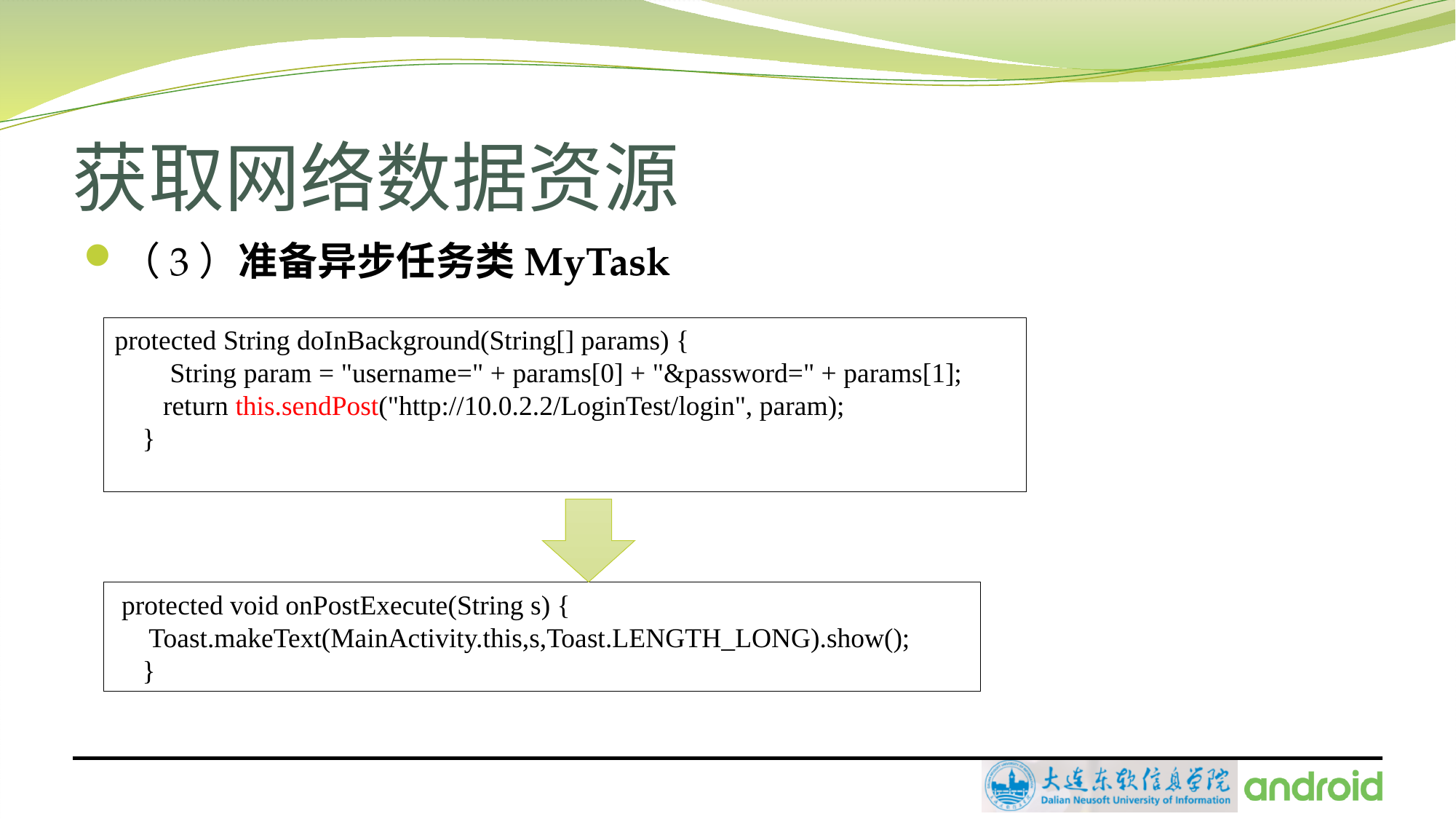

# 获取网络数据资源
（3）准备异步任务类MyTask
protected String doInBackground(String[] params) {
        String param = "username=" + params[0] + "&password=" + params[1];
       return this.sendPost("http://10.0.2.2/LoginTest/login", param);
    }

 protected void onPostExecute(String s) {
     Toast.makeText(MainActivity.this,s,Toast.LENGTH_LONG).show();
    }